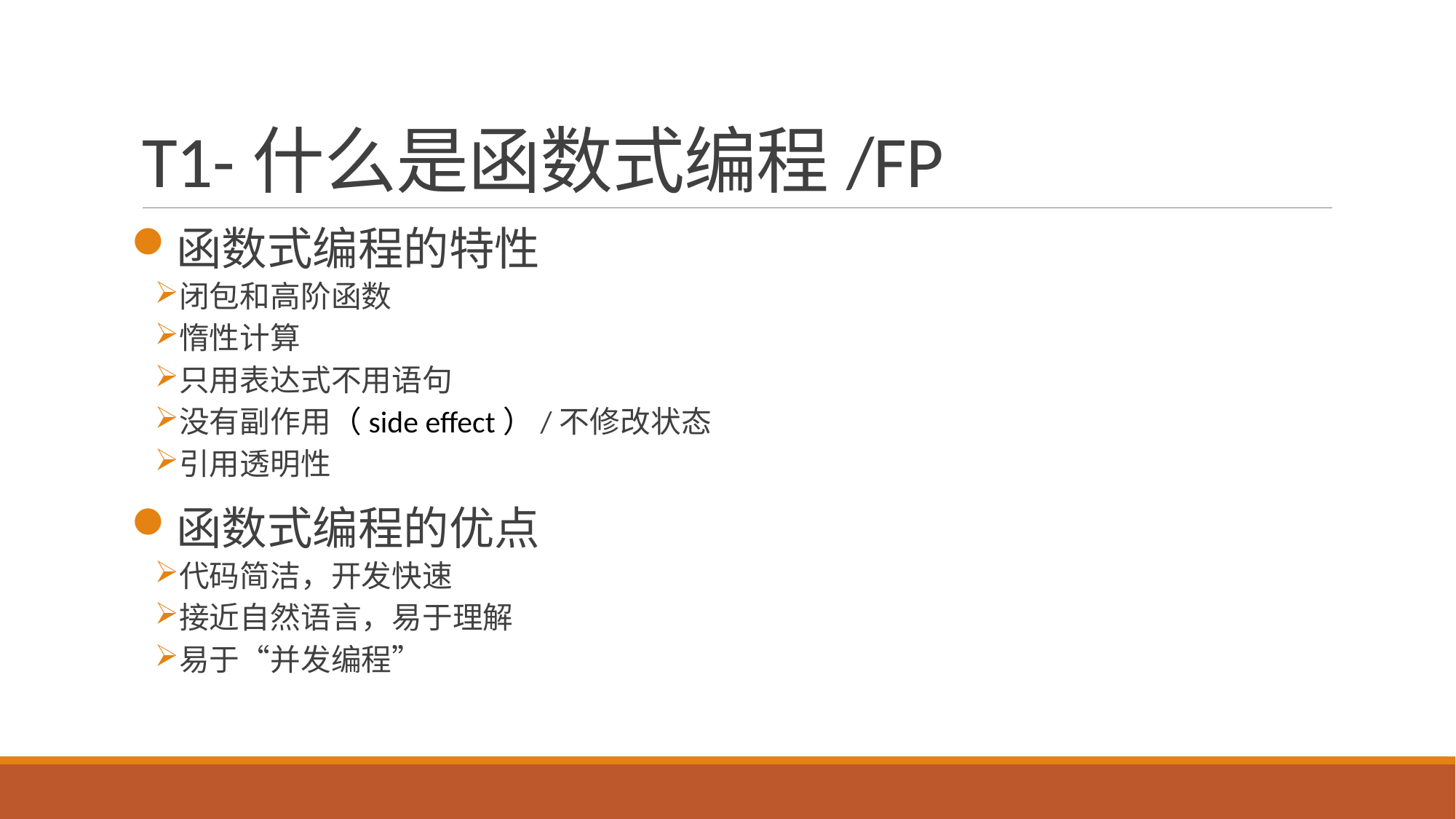

# T1-什么是函数式编程/FP
函数式编程的特性
闭包和高阶函数
惰性计算
只用表达式不用语句
没有副作用（side effect）/不修改状态
引用透明性
函数式编程的优点
代码简洁，开发快速
接近自然语言，易于理解
易于“并发编程”